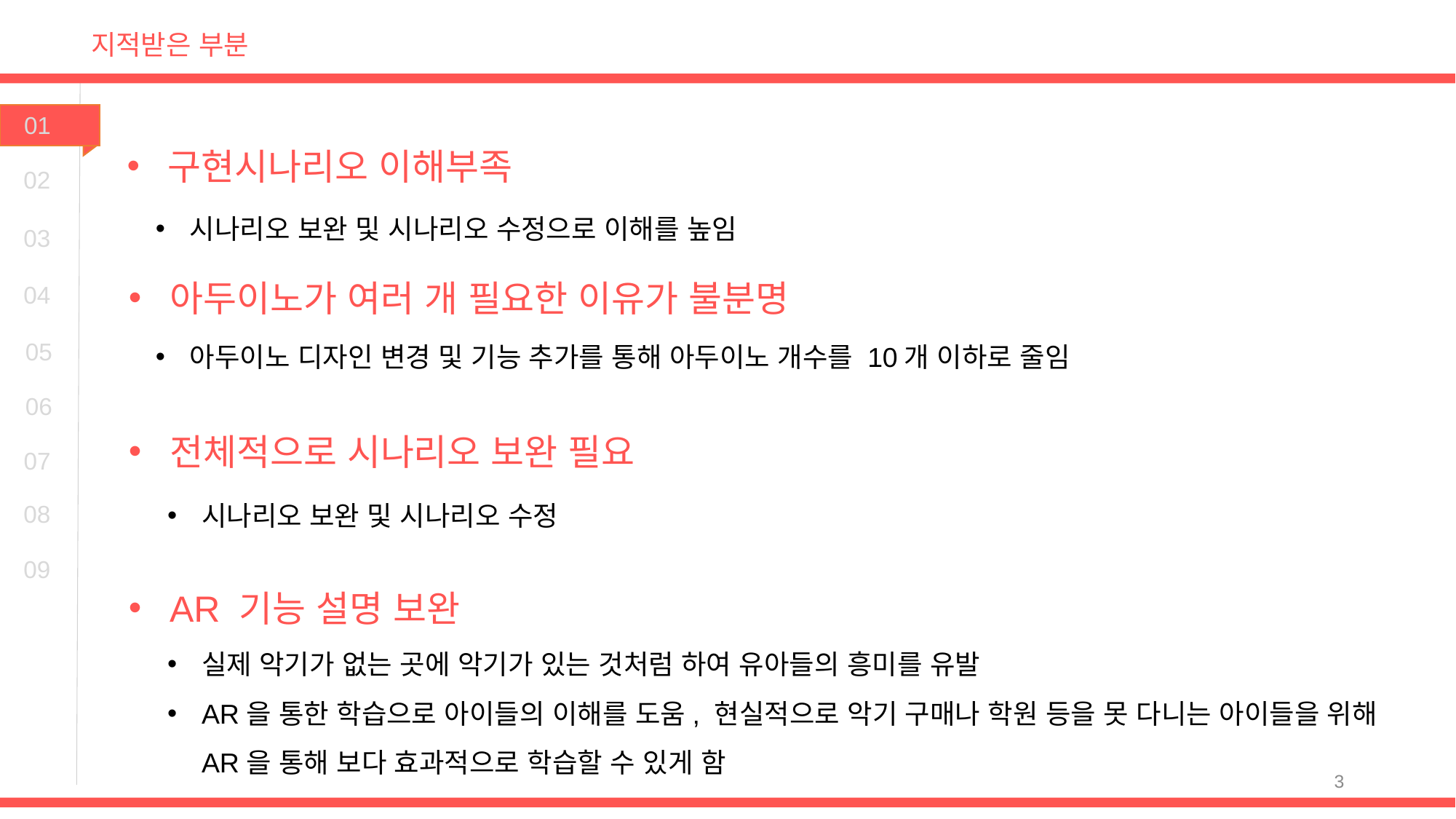

지적받은 부분

01
구현시나리오 이해부족
시나리오 보완 및 시나리오 수정으로 이해를 높임
아두이노가 여러 개 필요한 이유가 불분명
아두이노 디자인 변경 및 기능 추가를 통해 아두이노 개수를 10개 이하로 줄임
AR 기능 설명 보완
02
03
04
05
06
전체적으로 시나리오 보완 필요
07
시나리오 보완 및 시나리오 수정
08
09
실제 악기가 없는 곳에 악기가 있는 것처럼 하여 유아들의 흥미를 유발
AR을 통한 학습으로 아이들의 이해를 도움, 현실적으로 악기 구매나 학원 등을 못 다니는 아이들을 위해 AR을 통해 보다 효과적으로 학습할 수 있게 함
3